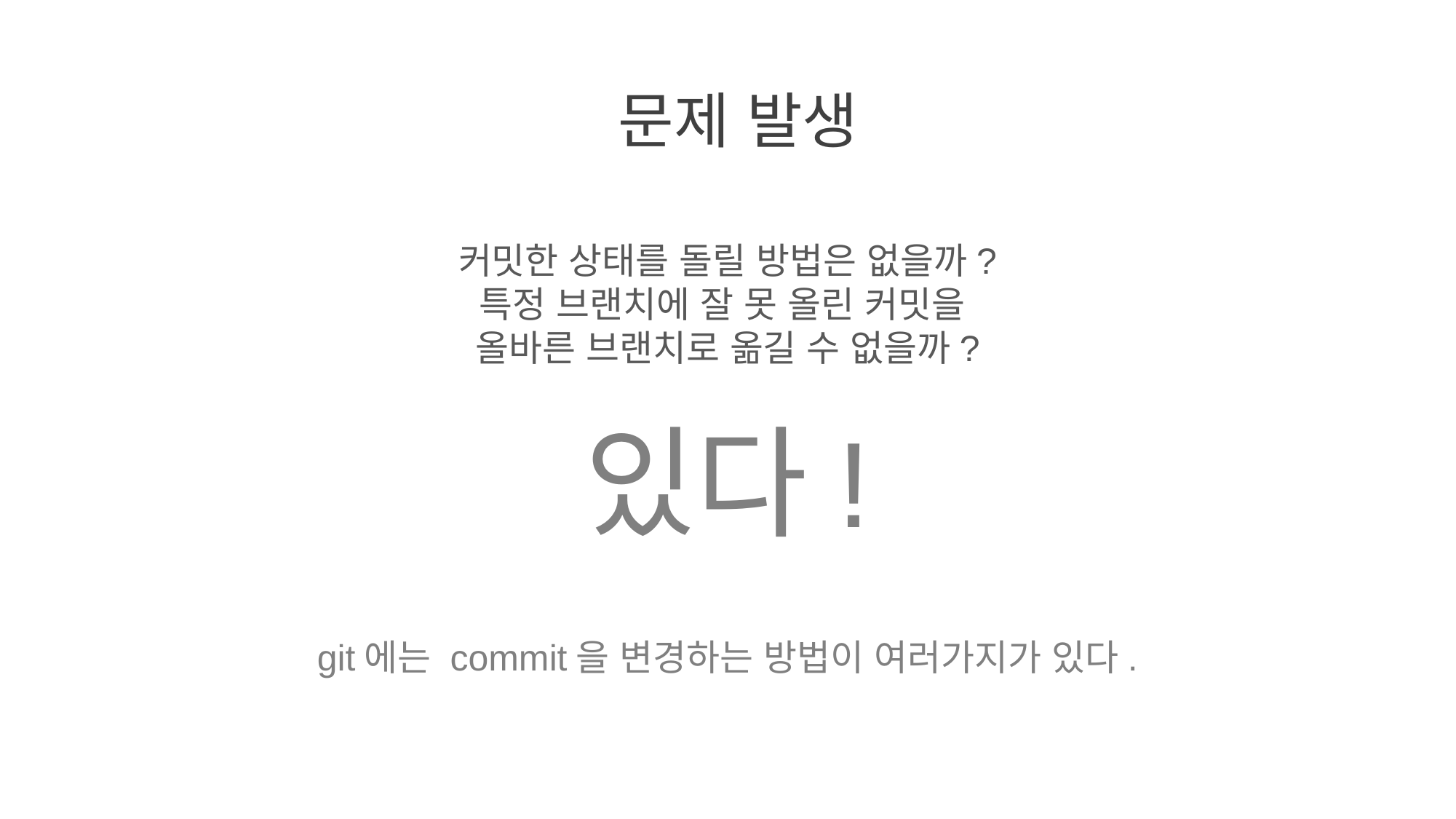

문제 발생
커밋한 상태를 돌릴 방법은 없을까?
특정 브랜치에 잘 못 올린 커밋을
올바른 브랜치로 옮길 수 없을까?
있다!
git에는 commit을 변경하는 방법이 여러가지가 있다.